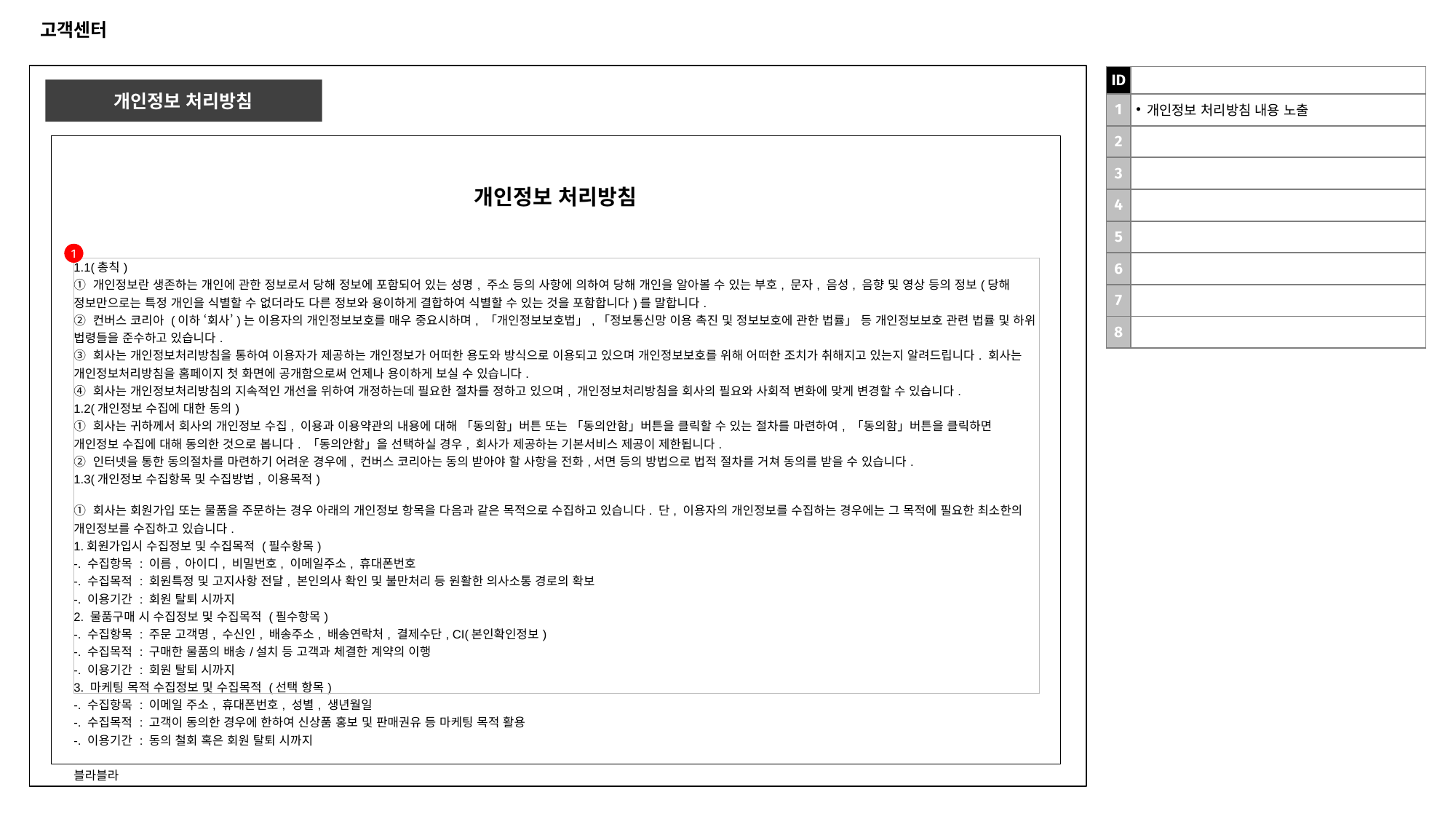

# 고객센터

| ID |  |
| --- | --- |
| 1 | 개인정보 처리방침 내용 노출 |
| 2 |  |
| 3 |  |
| 4 |  |
| 5 |  |
| 6 |  |
| 7 |  |
| 8 |  |
개인정보 처리방침

개인정보 처리방침
1
| 1.1(총칙) ① 개인정보란 생존하는 개인에 관한 정보로서 당해 정보에 포함되어 있는 성명, 주소 등의 사항에 의하여 당해 개인을 알아볼 수 있는 부호, 문자, 음성, 음향 및 영상 등의 정보(당해 정보만으로는 특정 개인을 식별할 수 없더라도 다른 정보와 용이하게 결합하여 식별할 수 있는 것을 포함합니다)를 말합니다. ② 컨버스 코리아 (이하 ‘회사’)는 이용자의 개인정보보호를 매우 중요시하며, 「개인정보보호법」,「정보통신망 이용 촉진 및 정보보호에 관한 법률」 등 개인정보보호 관련 법률 및 하위 법령들을 준수하고 있습니다. ③ 회사는 개인정보처리방침을 통하여 이용자가 제공하는 개인정보가 어떠한 용도와 방식으로 이용되고 있으며 개인정보보호를 위해 어떠한 조치가 취해지고 있는지 알려드립니다. 회사는 개인정보처리방침을 홈페이지 첫 화면에 공개함으로써 언제나 용이하게 보실 수 있습니다. ④ 회사는 개인정보처리방침의 지속적인 개선을 위하여 개정하는데 필요한 절차를 정하고 있으며, 개인정보처리방침을 회사의 필요와 사회적 변화에 맞게 변경할 수 있습니다. 1.2(개인정보 수집에 대한 동의) ① 회사는 귀하께서 회사의 개인정보 수집, 이용과 이용약관의 내용에 대해 「동의함」버튼 또는 「동의안함」버튼을 클릭할 수 있는 절차를 마련하여, 「동의함」버튼을 클릭하면 개인정보 수집에 대해 동의한 것으로 봅니다. 「동의안함」을 선택하실 경우, 회사가 제공하는 기본서비스 제공이 제한됩니다. ② 인터넷을 통한 동의절차를 마련하기 어려운 경우에, 컨버스 코리아는 동의 받아야 할 사항을 전화,서면 등의 방법으로 법적 절차를 거쳐 동의를 받을 수 있습니다. 1.3(개인정보 수집항목 및 수집방법, 이용목적) ① 회사는 회원가입 또는 물품을 주문하는 경우 아래의 개인정보 항목을 다음과 같은 목적으로 수집하고 있습니다. 단, 이용자의 개인정보를 수집하는 경우에는 그 목적에 필요한 최소한의 개인정보를 수집하고 있습니다. 1.회원가입시 수집정보 및 수집목적 (필수항목) -. 수집항목 : 이름, 아이디, 비밀번호, 이메일주소, 휴대폰번호 -. 수집목적 : 회원특정 및 고지사항 전달, 본인의사 확인 및 불만처리 등 원활한 의사소통 경로의 확보 -. 이용기간 : 회원 탈퇴 시까지 2. 물품구매 시 수집정보 및 수집목적 (필수항목) -. 수집항목 : 주문 고객명, 수신인, 배송주소, 배송연락처, 결제수단, CI(본인확인정보) -. 수집목적 : 구매한 물품의 배송/설치 등 고객과 체결한 계약의 이행 -. 이용기간 : 회원 탈퇴 시까지 3. 마케팅 목적 수집정보 및 수집목적 (선택 항목) -. 수집항목 : 이메일 주소, 휴대폰번호, 성별, 생년월일 -. 수집목적 : 고객이 동의한 경우에 한하여 신상품 홍보 및 판매권유 등 마케팅 목적 활용 -. 이용기간 : 동의 철회 혹은 회원 탈퇴 시까지 블라블라 |
| --- |